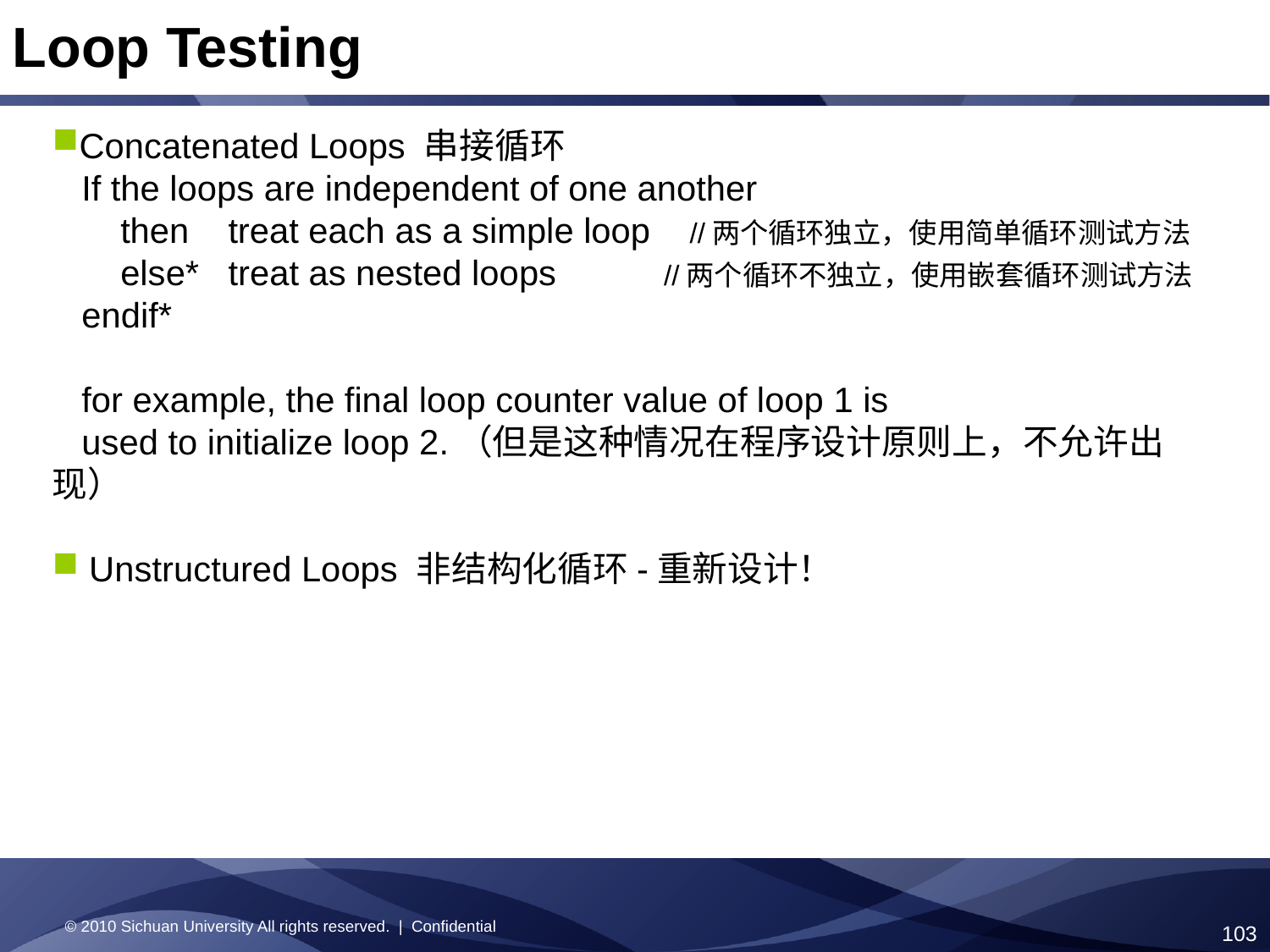

Loop Testing
Concatenated Loops 串接循环
   If the loops are independent of one another
       then    treat each as a simple loop    //两个循环独立，使用简单循环测试方法
       else*   treat as nested loops           //两个循环不独立，使用嵌套循环测试方法
   endif*

   for example, the final loop counter value of loop 1 is
   used to initialize loop 2.（但是这种情况在程序设计原则上，不允许出现）

 Unstructured Loops 非结构化循环-重新设计！

© 2010 Sichuan University All rights reserved.  |  Confidential
103